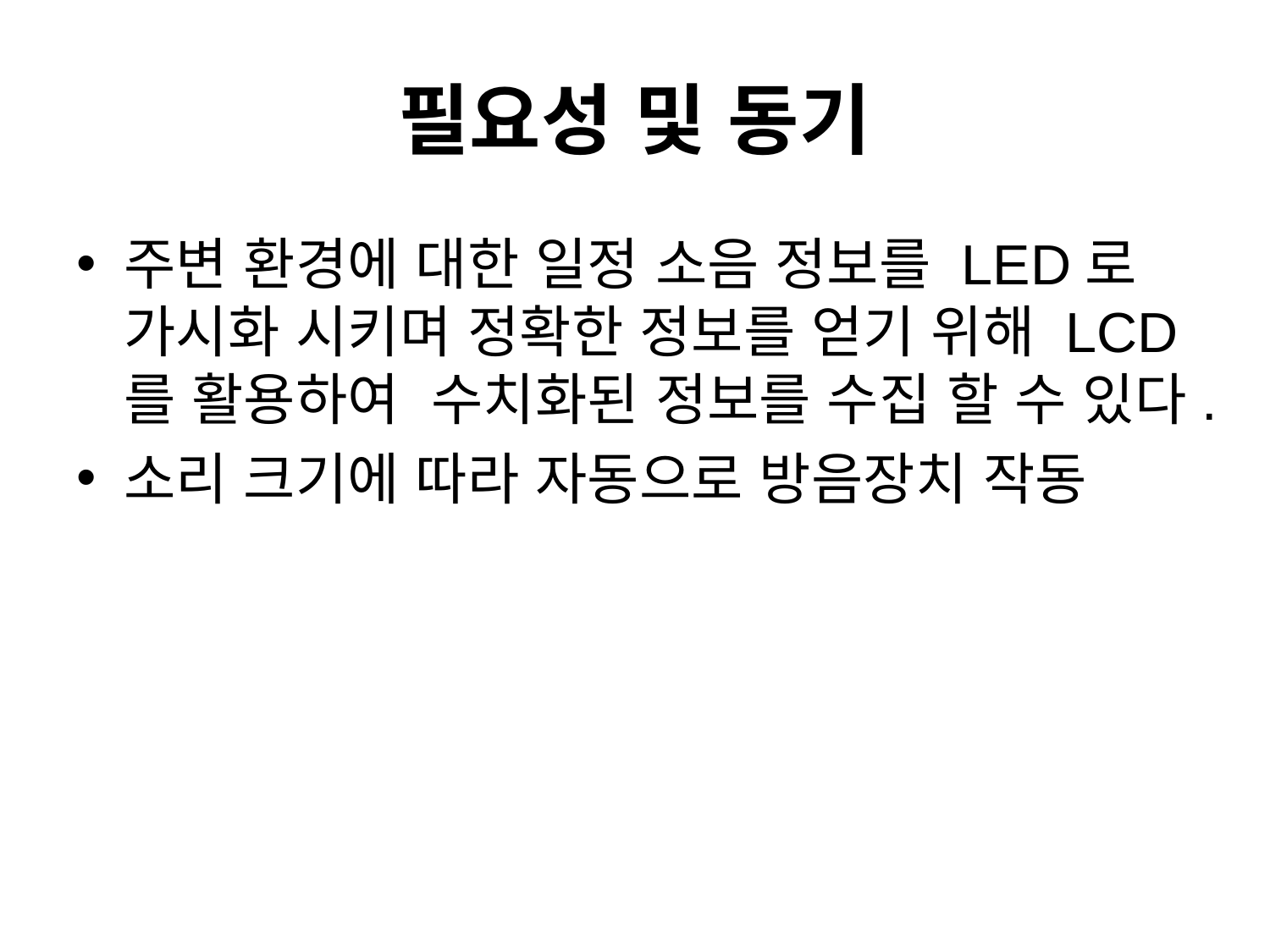

# 필요성 및 동기
주변 환경에 대한 일정 소음 정보를 LED로 가시화 시키며 정확한 정보를 얻기 위해 LCD를 활용하여  수치화된 정보를 수집 할 수 있다.
소리 크기에 따라 자동으로 방음장치 작동